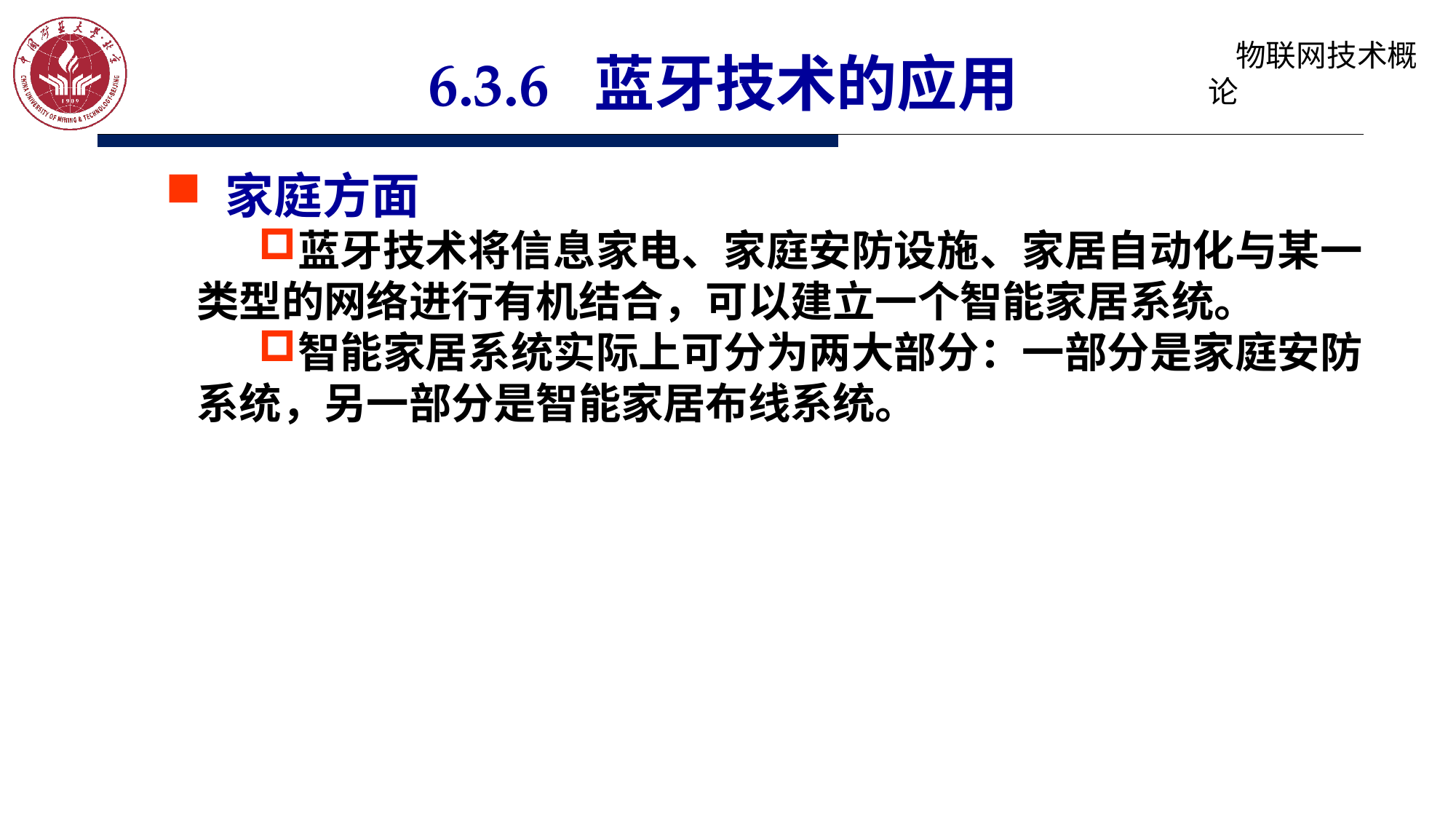

# 6.3.6  蓝牙技术的应用
 家庭方面
蓝牙技术将信息家电、家庭安防设施、家居自动化与某一类型的网络进行有机结合，可以建立一个智能家居系统。
智能家居系统实际上可分为两大部分：一部分是家庭安防系统，另一部分是智能家居布线系统。